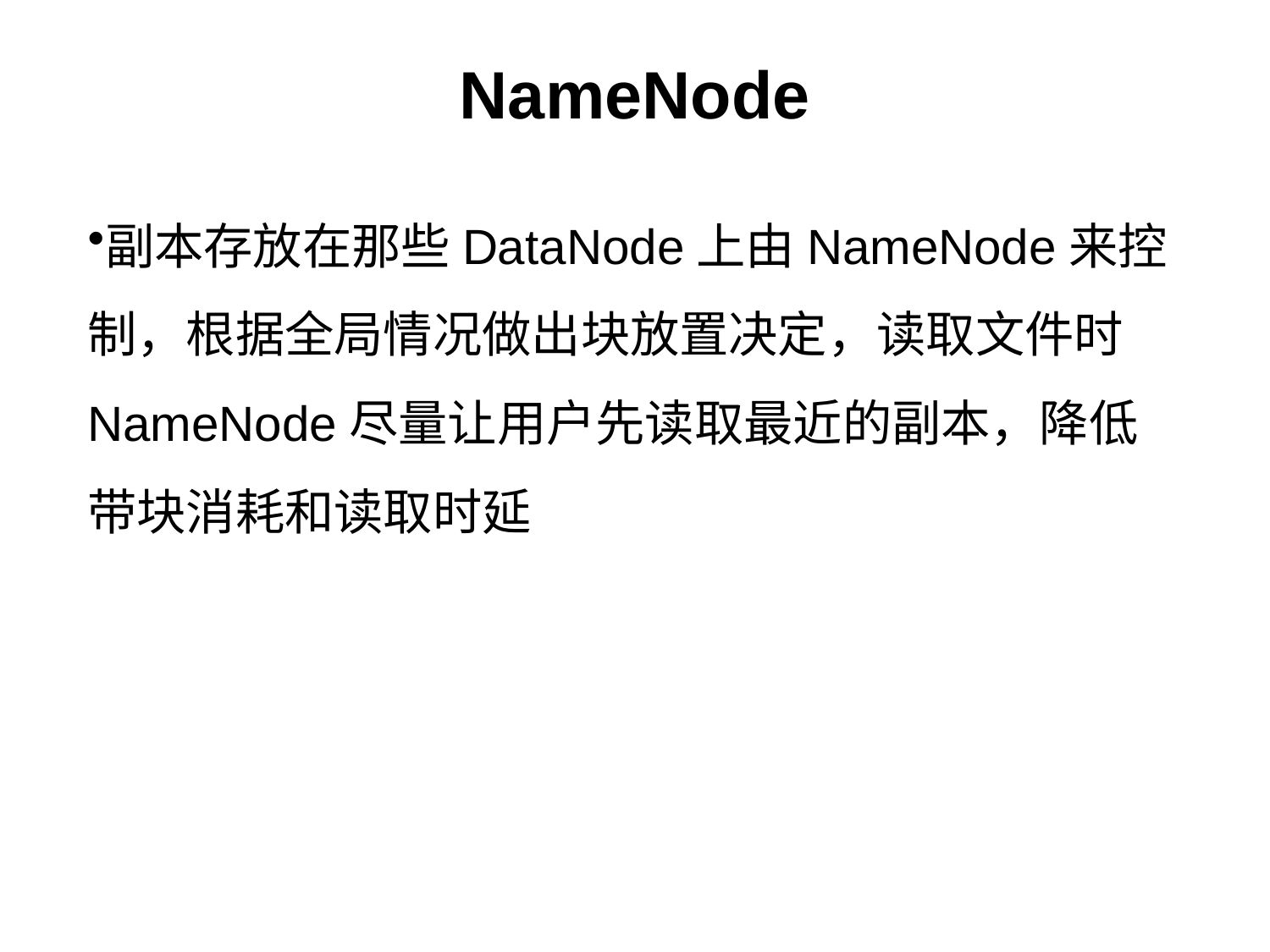

NameNode
副本存放在那些DataNode上由NameNode来控制，根据全局情况做出块放置决定，读取文件时NameNode尽量让用户先读取最近的副本，降低带块消耗和读取时延